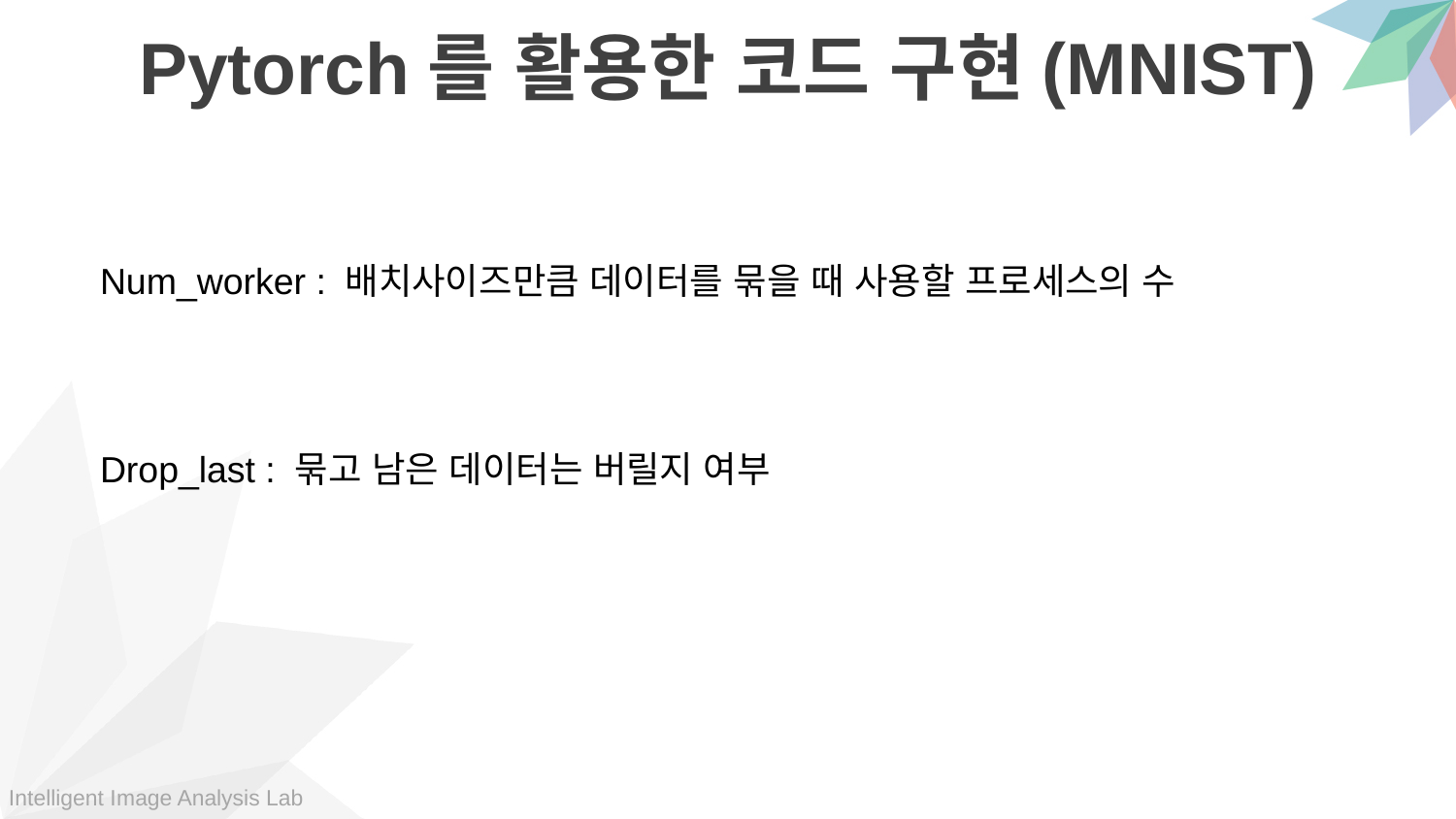

Pytorch를 활용한 코드 구현(MNIST)
Num_worker : 배치사이즈만큼 데이터를 묶을 때 사용할 프로세스의 수
Drop_last : 묶고 남은 데이터는 버릴지 여부